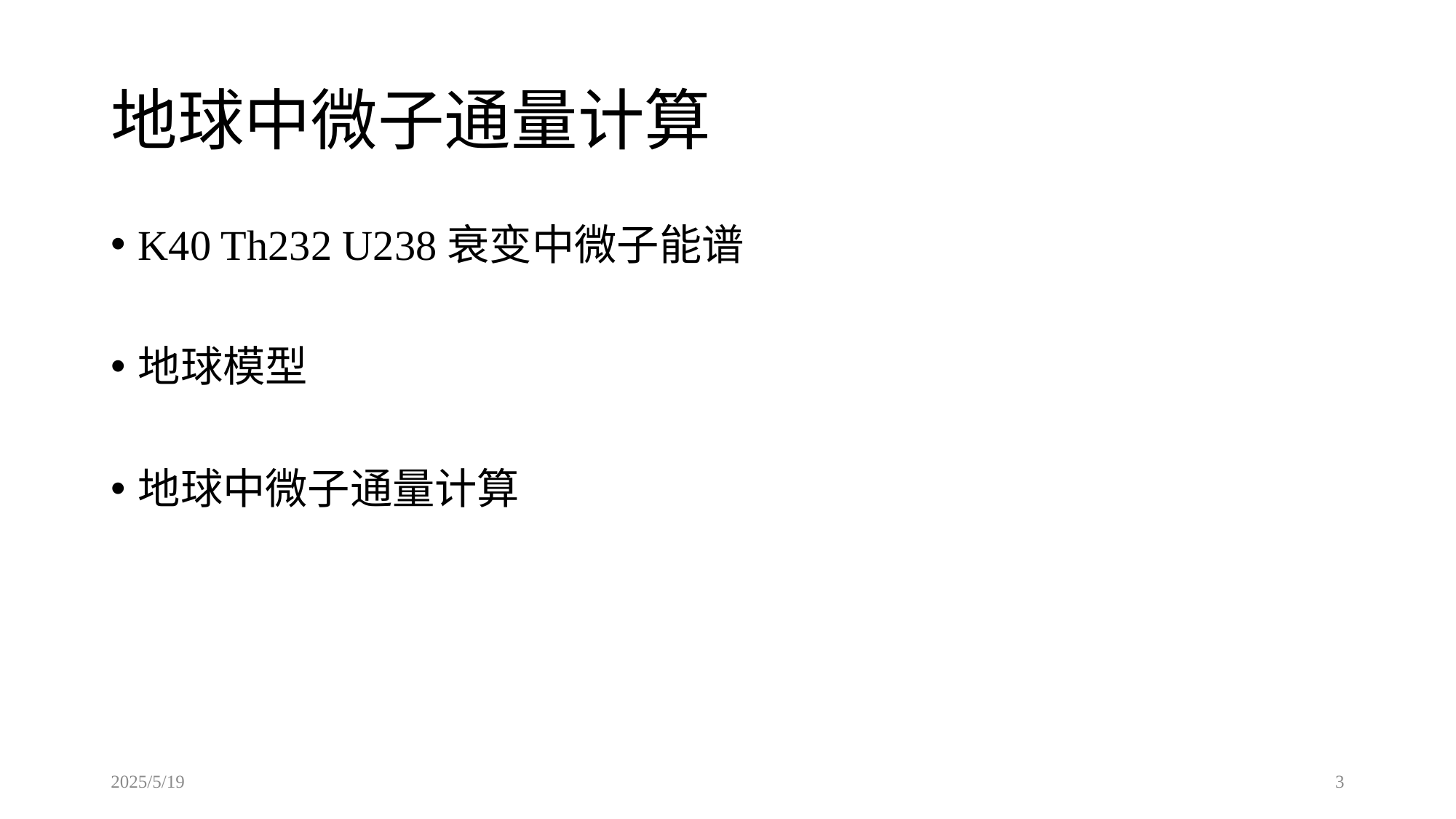

# 地球中微子通量计算
K40 Th232 U238衰变中微子能谱

地球模型

地球中微子通量计算
2025/5/19

3